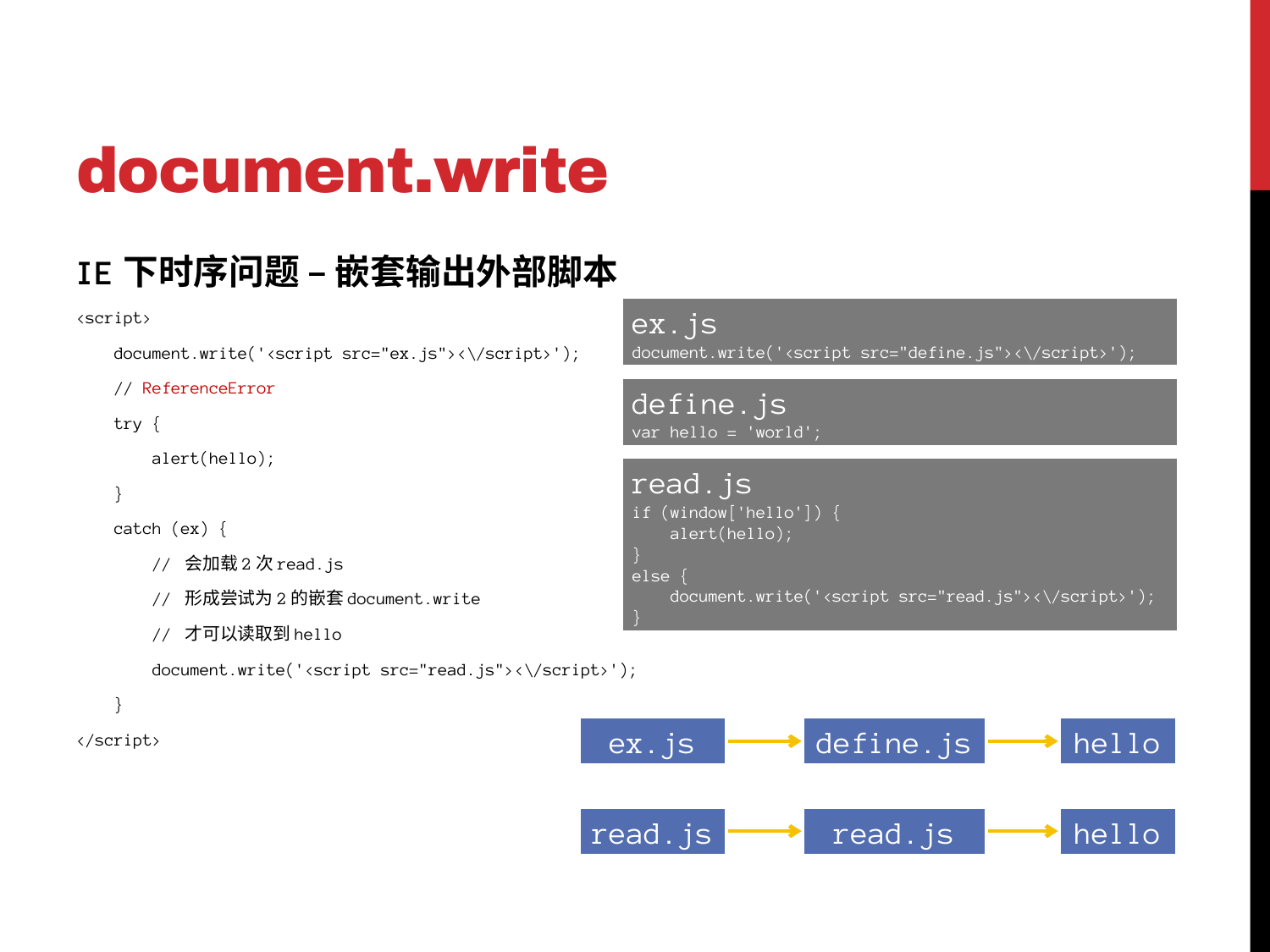

# document.write
IE下时序问题 – 嵌套输出外部脚本
<script>
    document.write('<script src="ex.js"><\/script>');
    // ReferenceError
    try {
        alert(hello);
    }
    catch (ex) {
        // 会加载2次read.js
        // 形成尝试为2的嵌套document.write
        // 才可以读取到hello
        document.write('<script src="read.js"><\/script>');
    }
</script>
ex.js
document.write('<script src="define.js"><\/script>');
define.js
var hello = 'world';
read.js
if (window['hello']) {
    alert(hello);
}
else {
    document.write('<script src="read.js"><\/script>');
}
ex.js
define.js
hello
read.js
read.js
hello